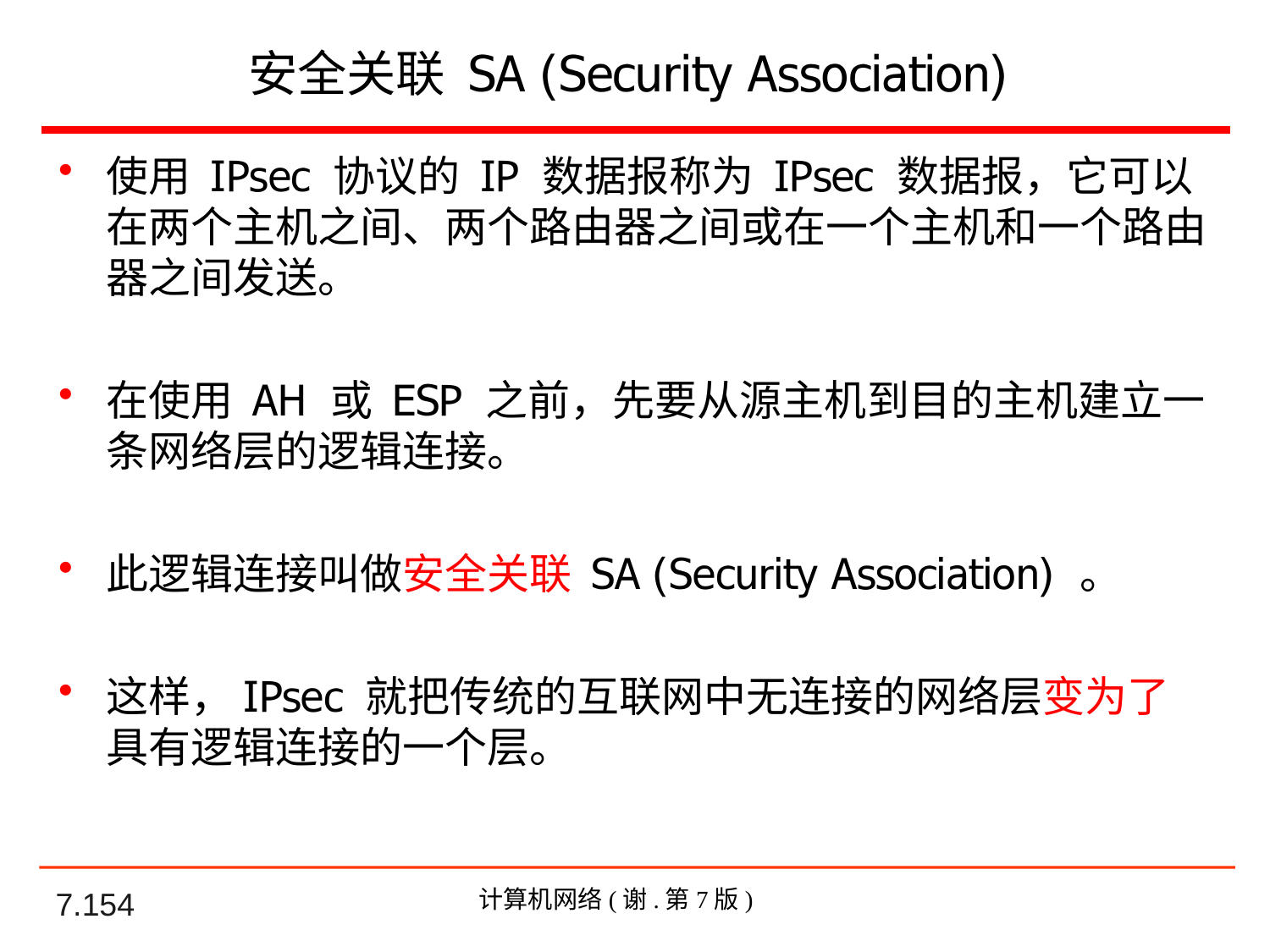

# 安全关联 SA (Security Association)
使用 IPsec 协议的 IP 数据报称为 IPsec 数据报，它可以在两个主机之间、两个路由器之间或在一个主机和一个路由器之间发送。

在使用 AH 或 ESP 之前，先要从源主机到目的主机建立一条网络层的逻辑连接。

此逻辑连接叫做安全关联 SA (Security Association) 。

这样，IPsec 就把传统的互联网中无连接的网络层变为了具有逻辑连接的一个层。